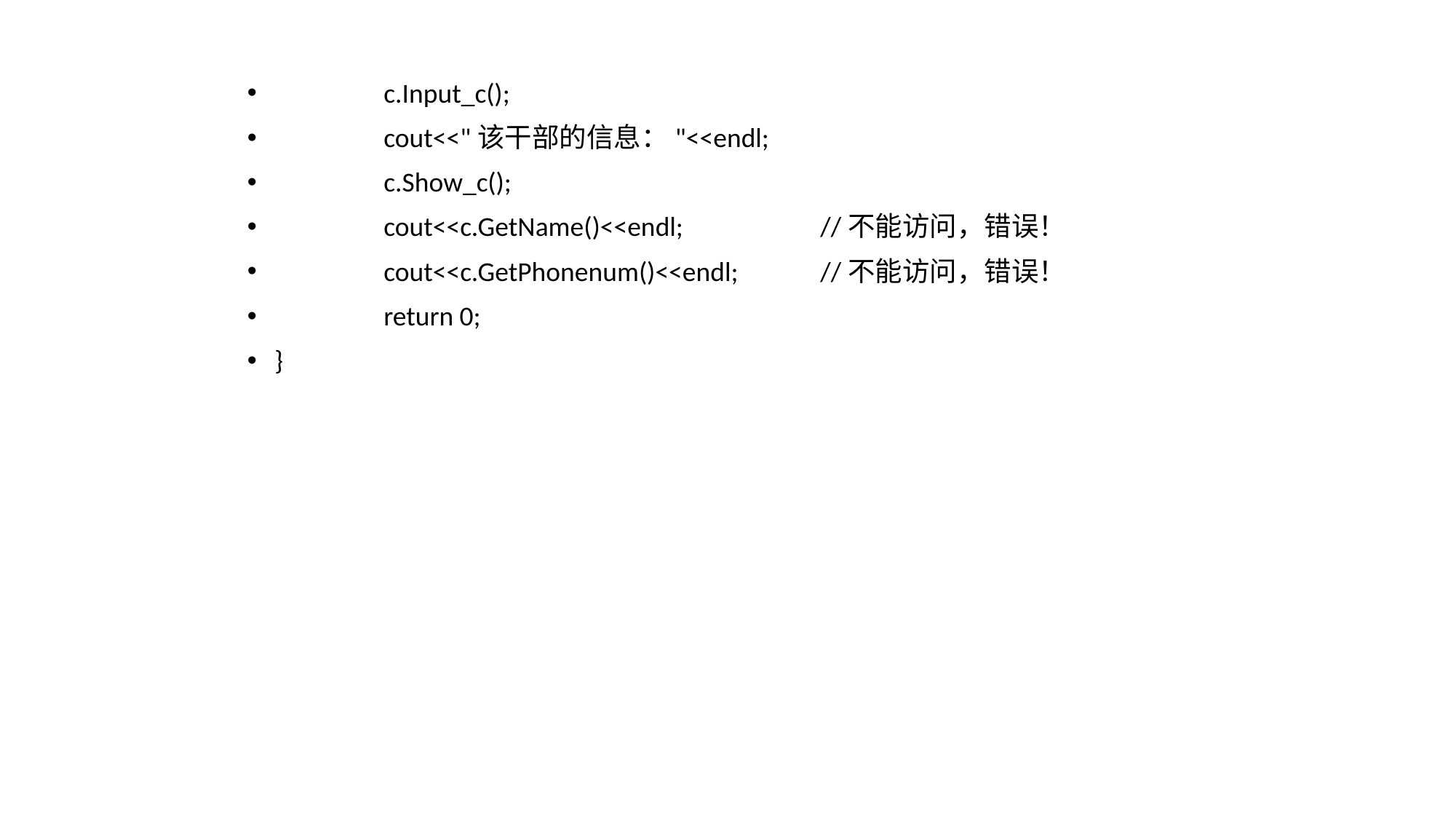

c.Input_c();
	cout<<"该干部的信息："<<endl;
	c.Show_c();
	cout<<c.GetName()<<endl;            	//不能访问，错误！
	cout<<c.GetPhonenum()<<endl;        	//不能访问，错误！
	return 0;
}